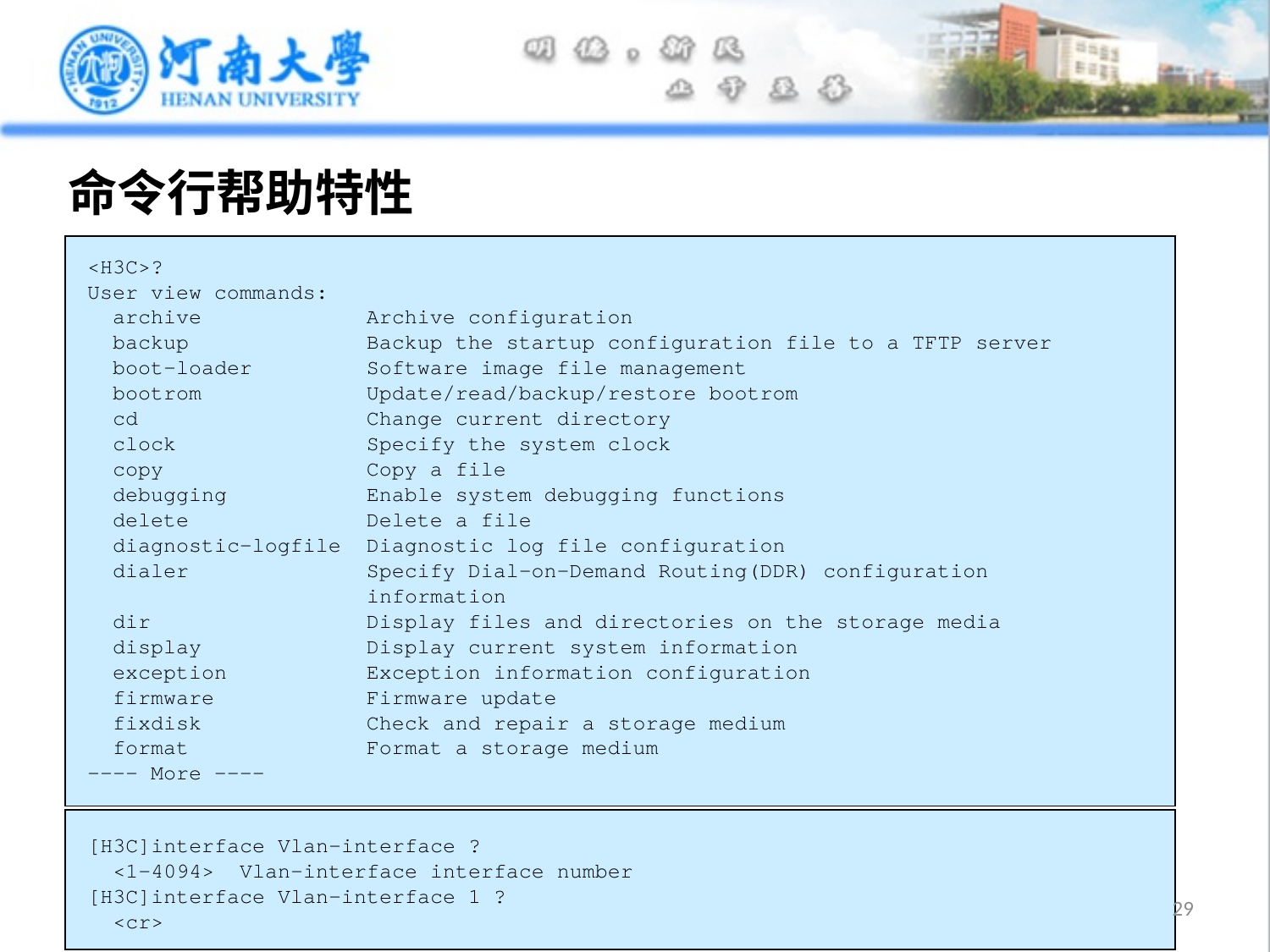

# 命令行帮助特性

<H3C>?
User view commands:
  archive             Archive configuration
  backup              Backup the startup configuration file to a TFTP server
  boot-loader         Software image file management
  bootrom             Update/read/backup/restore bootrom
  cd                  Change current directory
  clock               Specify the system clock
  copy                Copy a file
  debugging           Enable system debugging functions
  delete              Delete a file
  diagnostic-logfile  Diagnostic log file configuration
  dialer              Specify Dial-on-Demand Routing(DDR) configuration
                      information
  dir                 Display files and directories on the storage media
  display             Display current system information
  exception           Exception information configuration
  firmware            Firmware update
  fixdisk             Check and repair a storage medium
  format              Format a storage medium
---- More ----

[H3C]interface Vlan-interface ?
  <1-4094>  Vlan-interface interface number
[H3C]interface Vlan-interface 1 ?
  <cr>
29